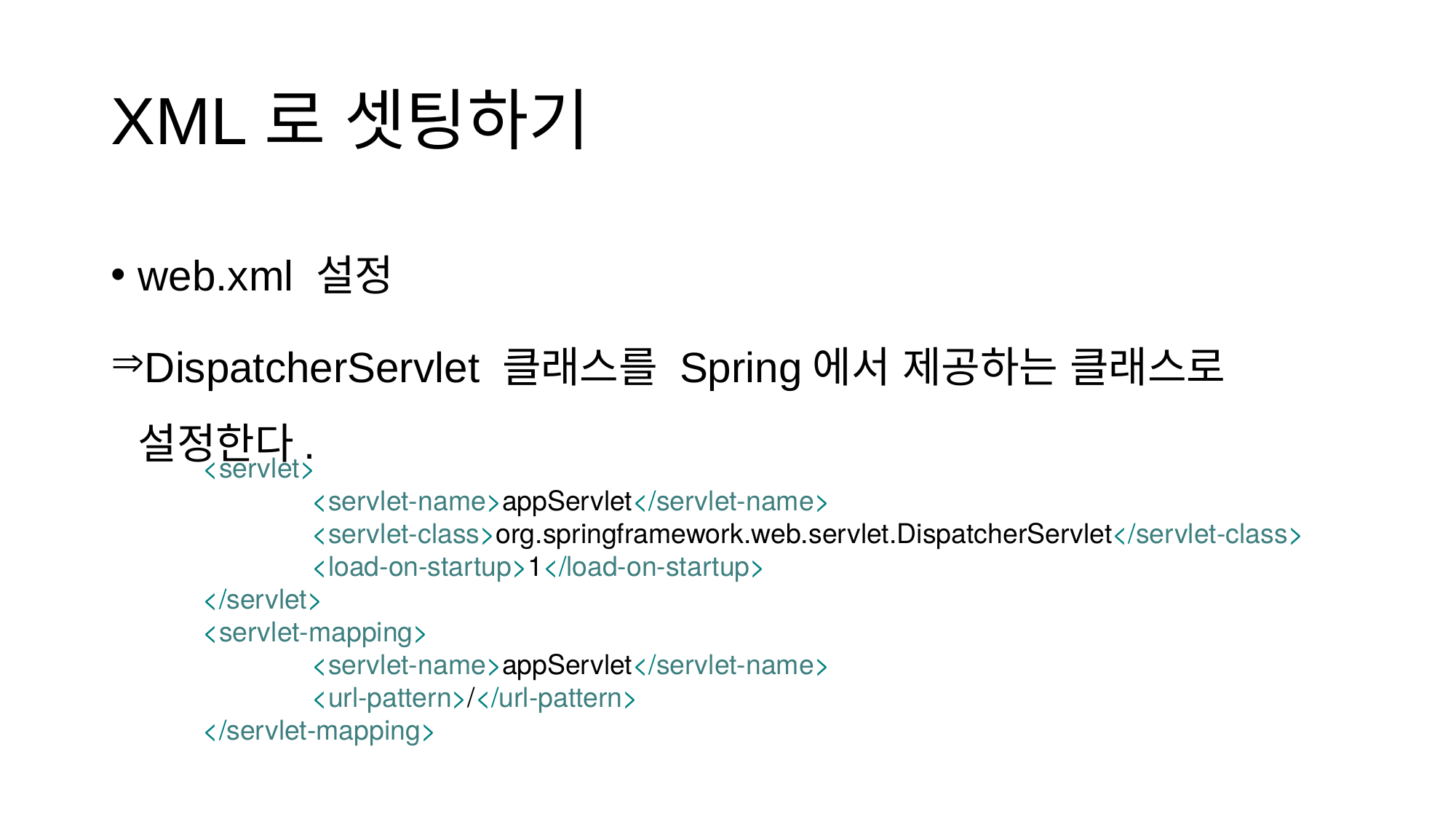

# XML로 셋팅하기
web.xml 설정
DispatcherServlet 클래스를 Spring에서 제공하는 클래스로 설정한다.

<servlet>
	<servlet-name>appServlet</servlet-name>
	<servlet-class>org.springframework.web.servlet.DispatcherServlet</servlet-class>
	<load-on-startup>1</load-on-startup>
</servlet>
<servlet-mapping>
	<servlet-name>appServlet</servlet-name>
	<url-pattern>/</url-pattern>
</servlet-mapping>